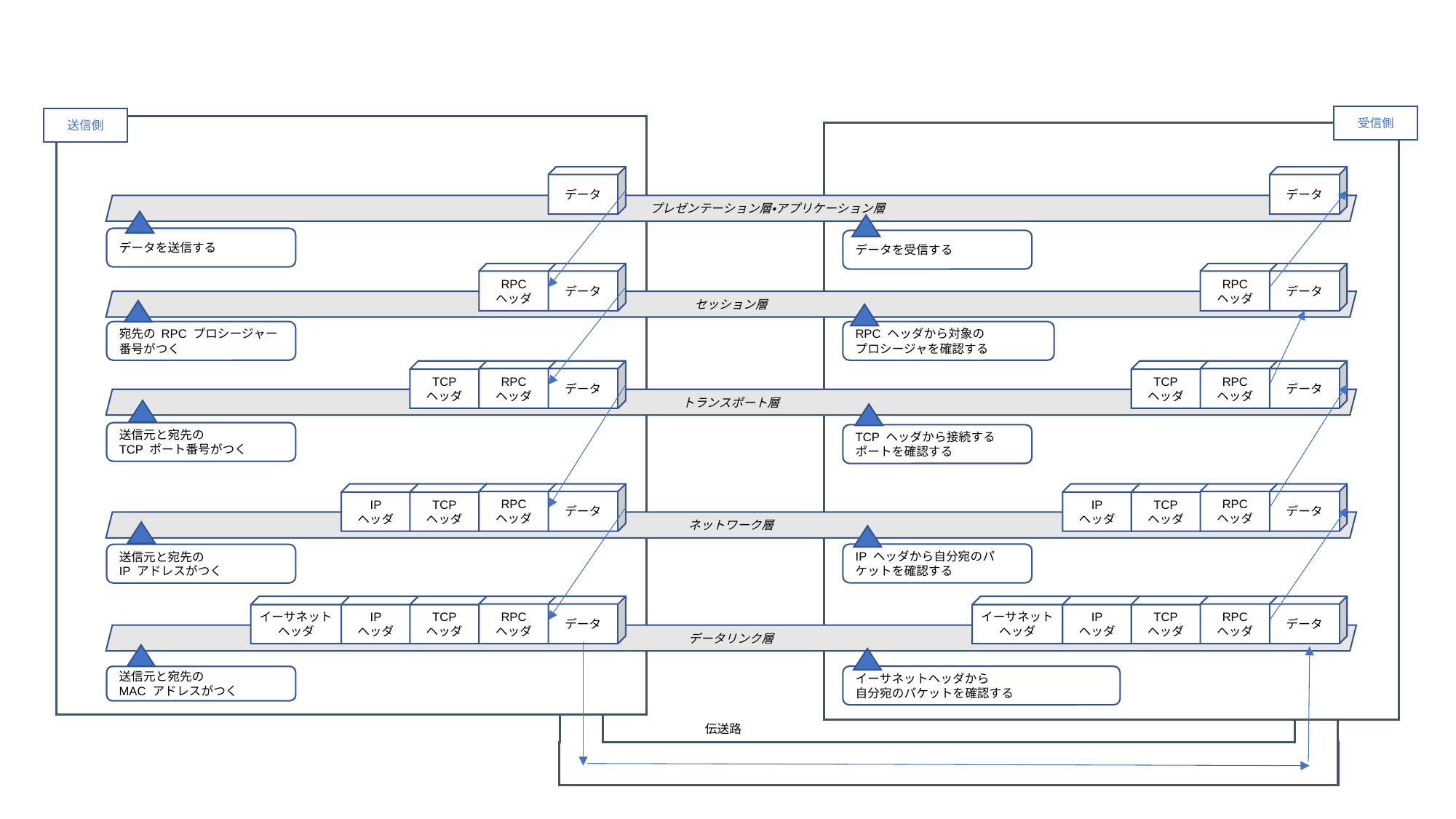

受信側
送信側

データ
データ
　　　　　　プレゼンテーション層・アプリケーション層

データを送信する
データを受信する
RPC
ヘッダ
データ
RPC
ヘッダ
データ
セッション層

宛先の RPC プロシージャー番号がつく
RPC ヘッダから対象の
プロシージャを確認する
TCP
ヘッダ
RPC
ヘッダ
データ
TCP
ヘッダ
RPC
ヘッダ
データ
トランスポート層

送信元と宛先の
TCP ポート番号がつく
TCP ヘッダから接続する
ポートを確認する
IP
ヘッダ
TCP
ヘッダ
RPC
ヘッダ
データ
IP
ヘッダ
TCP
ヘッダ
RPC
ヘッダ
データ
ネットワーク層

IP ヘッダから自分宛のパケットを確認する
送信元と宛先の
IP アドレスがつく
イーサネット
ヘッダ
IP
ヘッダ
TCP
ヘッダ
RPC
ヘッダ
データ
イーサネット
ヘッダ
IP
ヘッダ
TCP
ヘッダ
RPC
ヘッダ
データ
データリンク層

イーサネットヘッダから
自分宛のパケットを確認する
送信元と宛先の
MAC アドレスがつく

伝送路